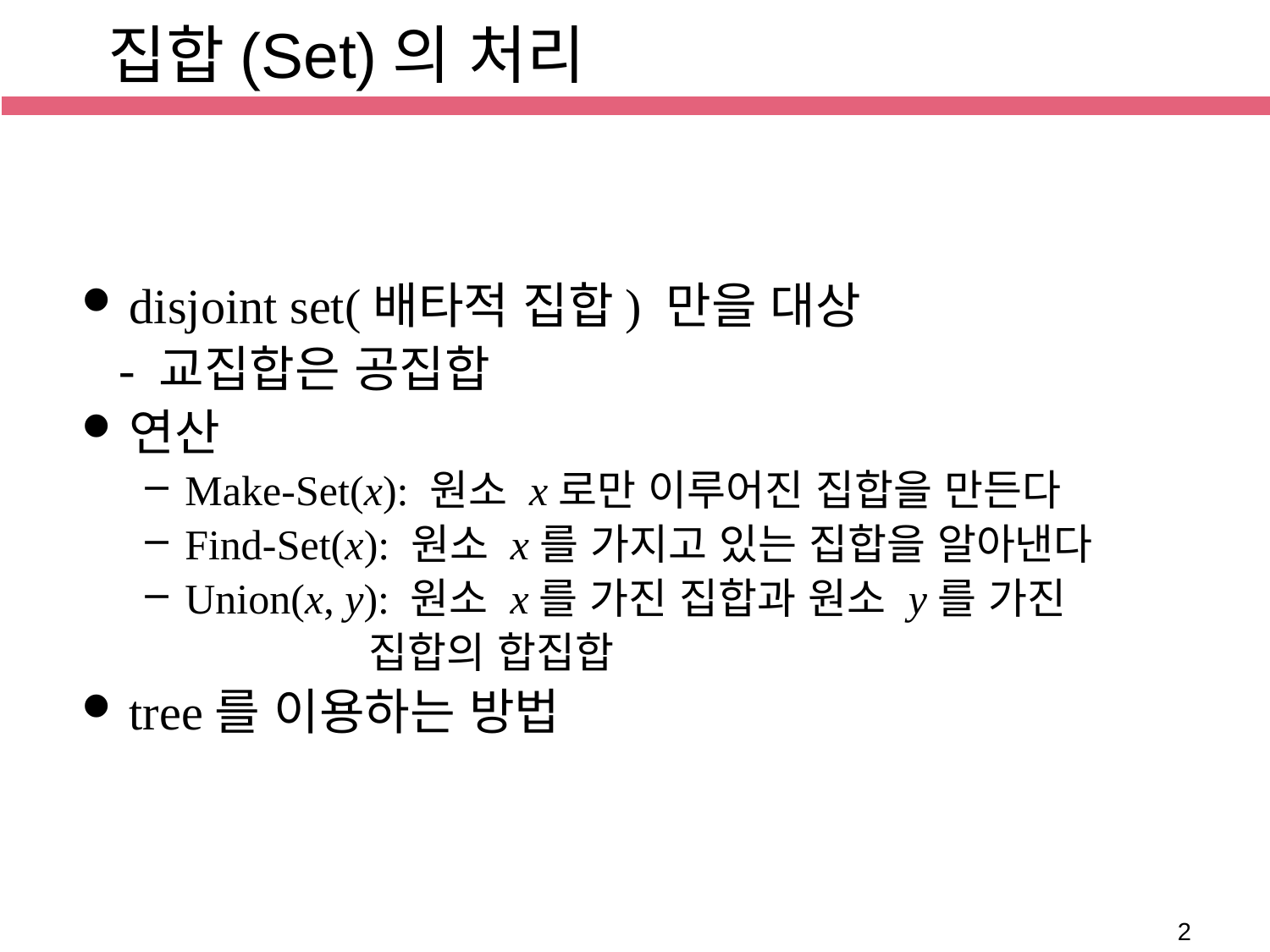

# 집합(Set)의 처리
disjoint set(배타적 집합) 만을 대상
   - 교집합은 공집합
연산
Make-Set(x): 원소 x로만 이루어진 집합을 만든다
Find-Set(x): 원소 x를 가지고 있는 집합을 알아낸다
Union(x, y): 원소 x를 가진 집합과 원소 y를 가진
                  집합의 합집합
tree를 이용하는 방법